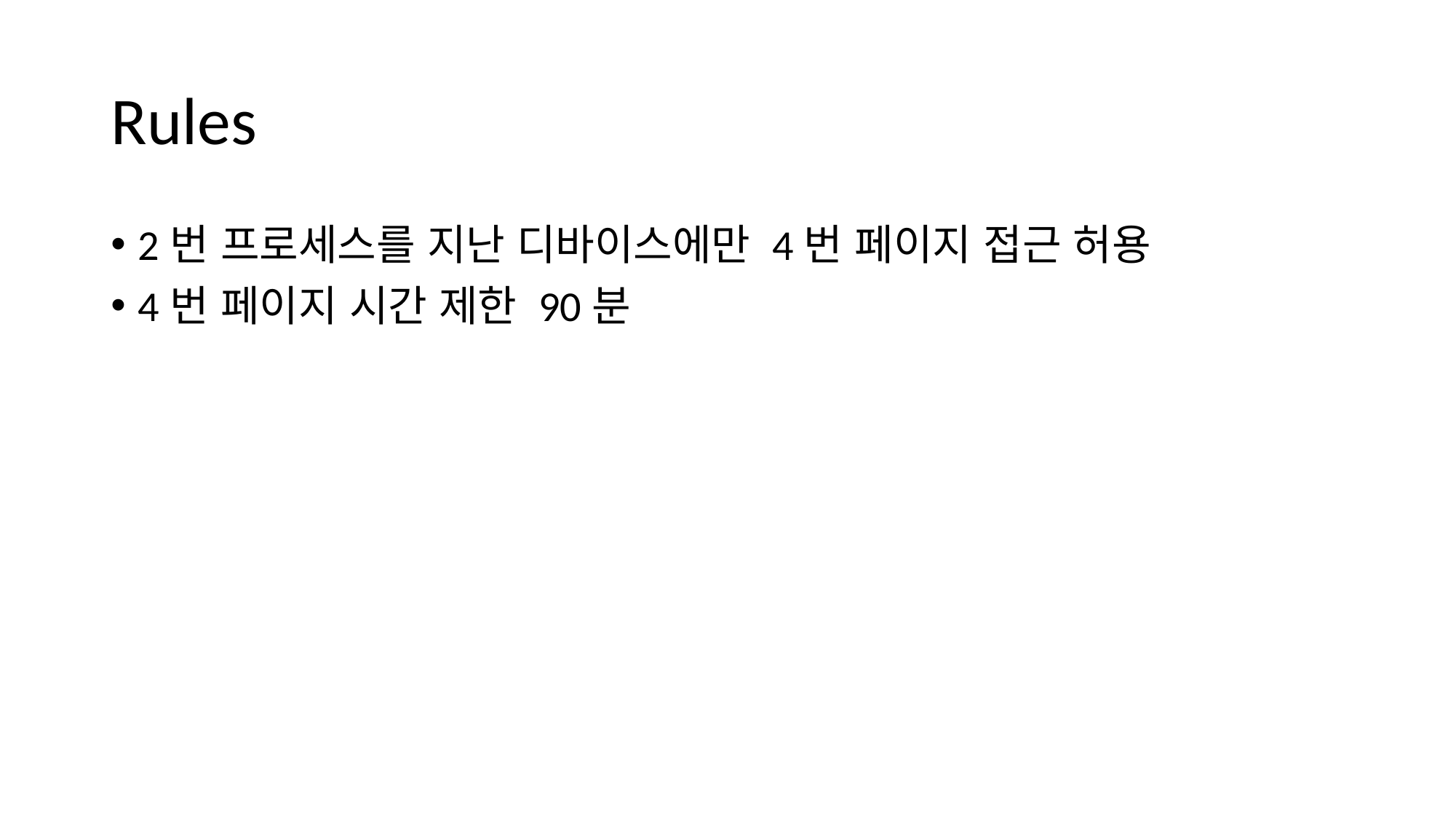

# Rules
2번 프로세스를 지난 디바이스에만 4번 페이지 접근 허용
4번 페이지 시간 제한 90분